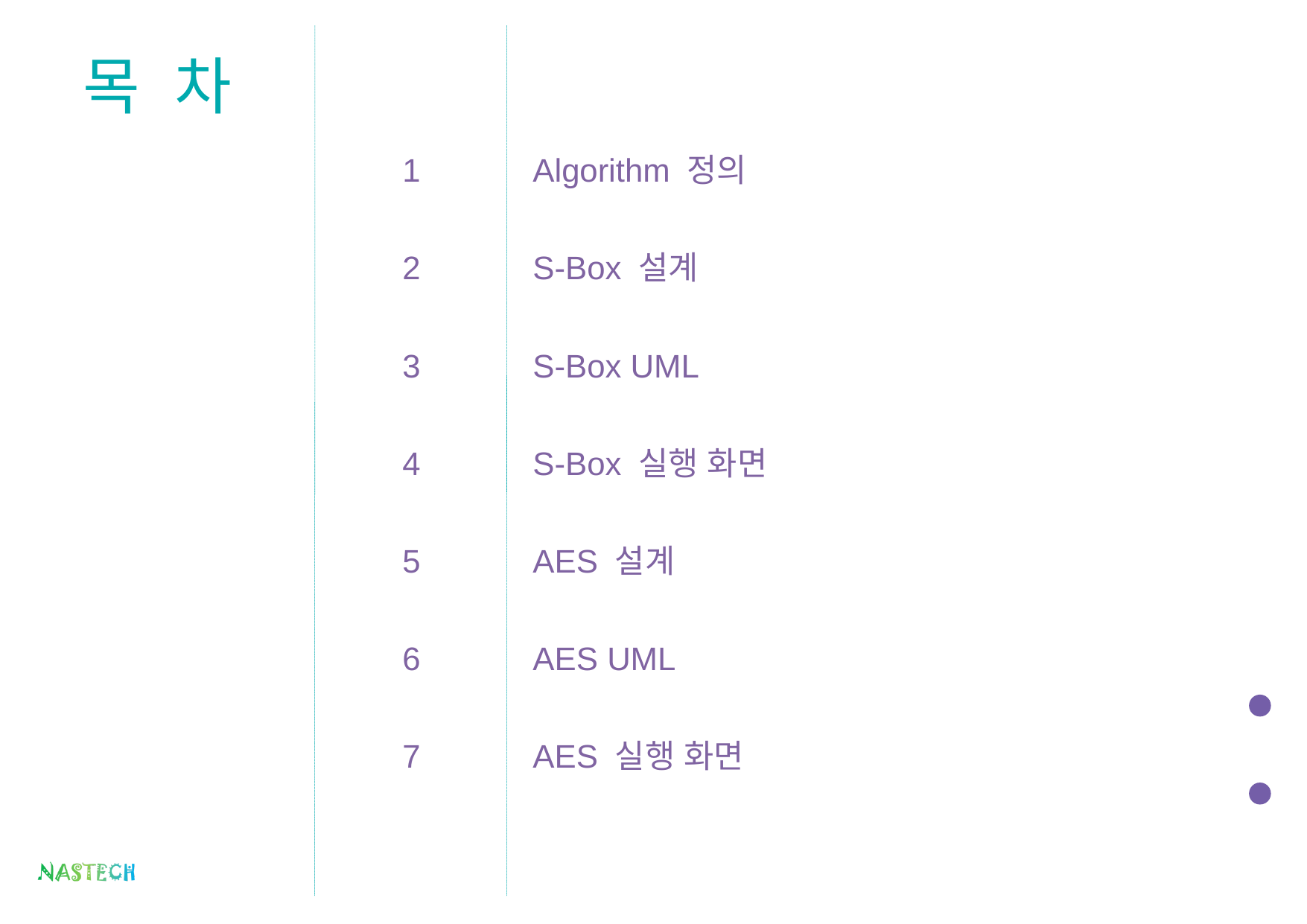

목  차
1
2
3
4
5
6
7
Algorithm 정의
S-Box 설계
S-Box UML
S-Box 실행 화면
AES 설계
AES UML
AES 실행 화면